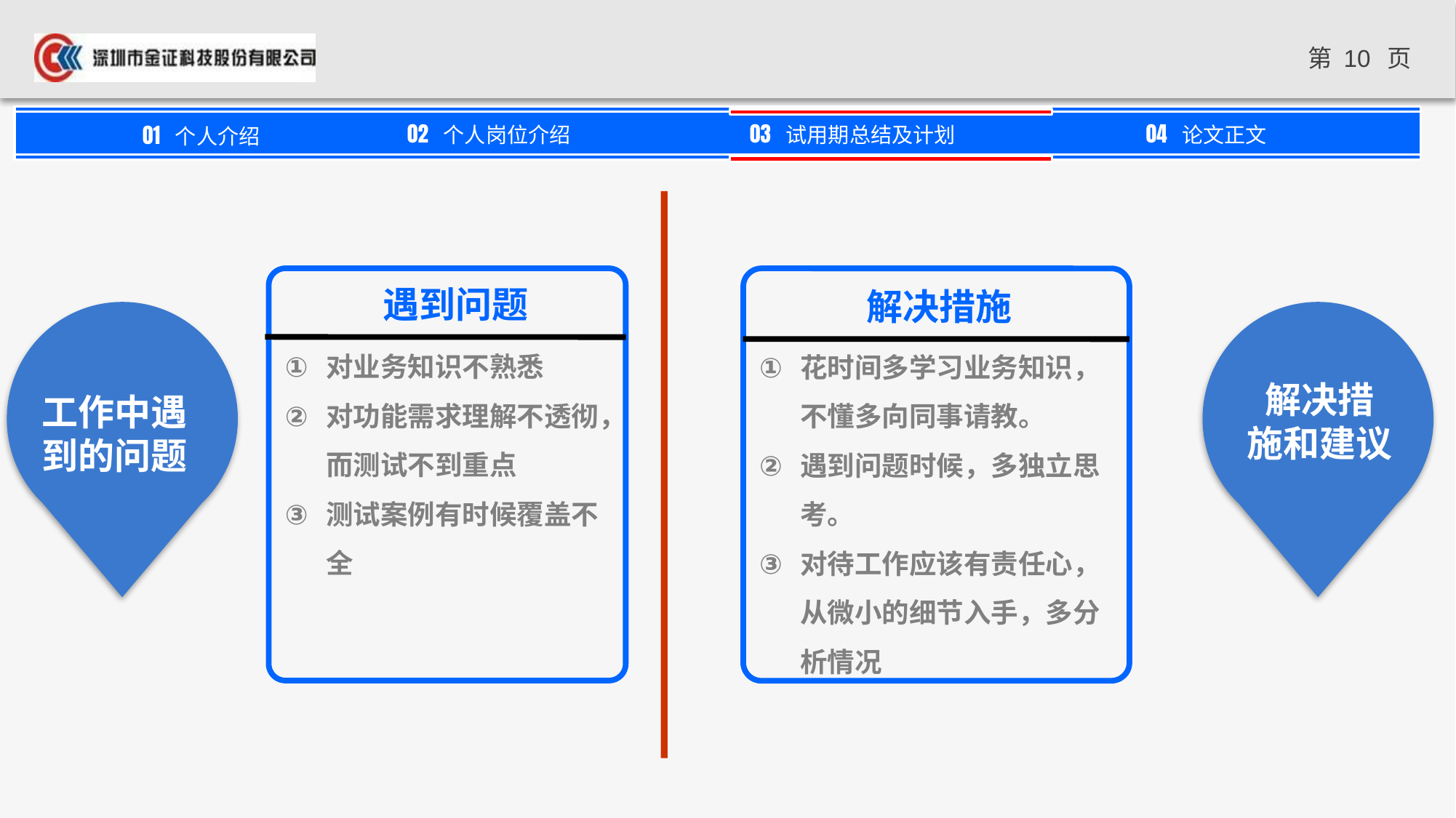

遇到问题
解决措施

对业务知识不熟悉
对功能需求理解不透彻，而测试不到重点
测试案例有时候覆盖不全

花时间多学习业务知识，不懂多向同事请教。
遇到问题时候，多独立思考。
对待工作应该有责任心，从微小的细节入手，多分析情况

解决措
施和建议
工作中遇到的问题